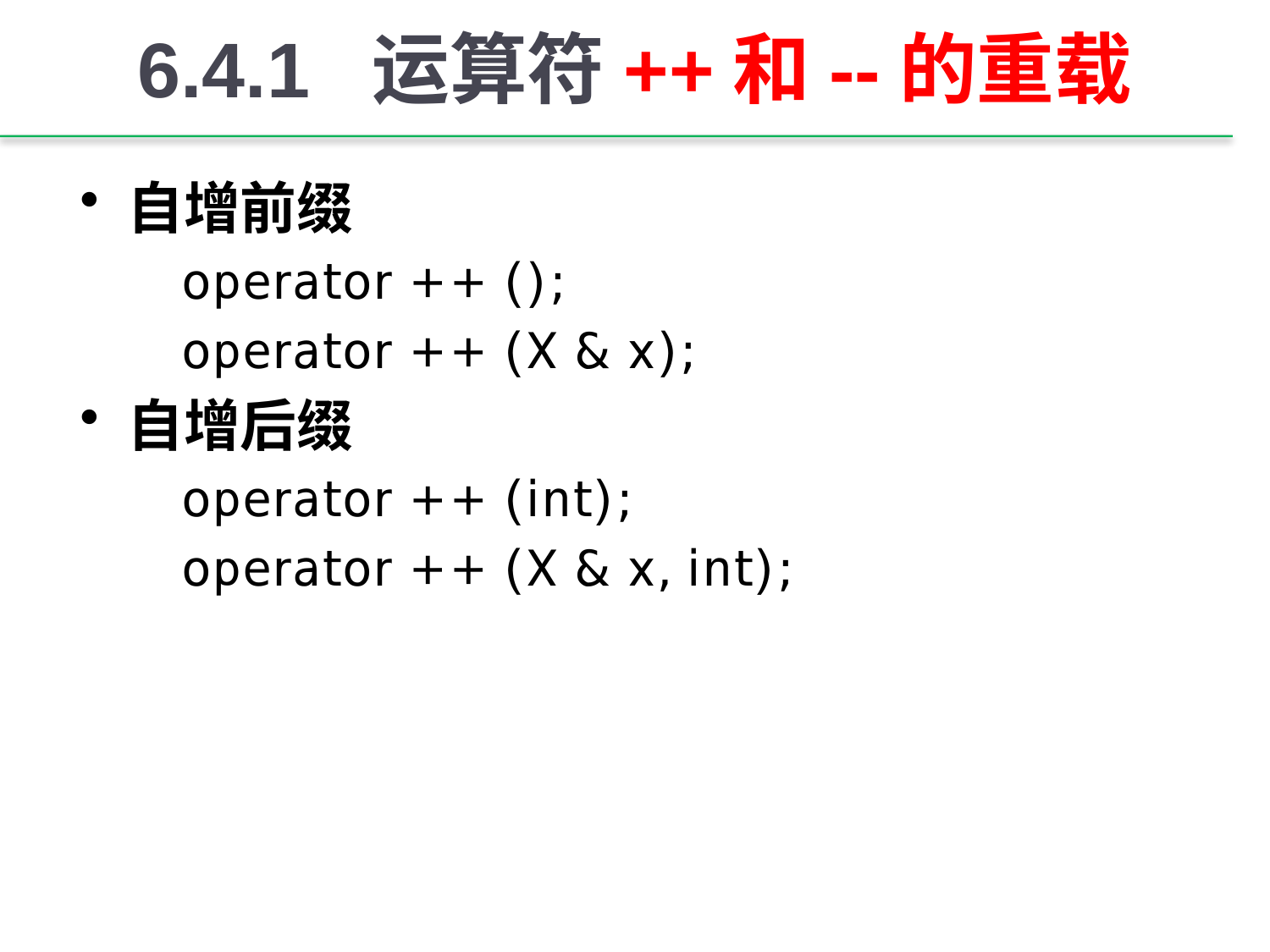

# 6.4.1  运算符++和--的重载
自增前缀
	operator ++ ();
	operator ++ (X & x);
自增后缀
	operator ++ (int);
	operator ++ (X & x, int);